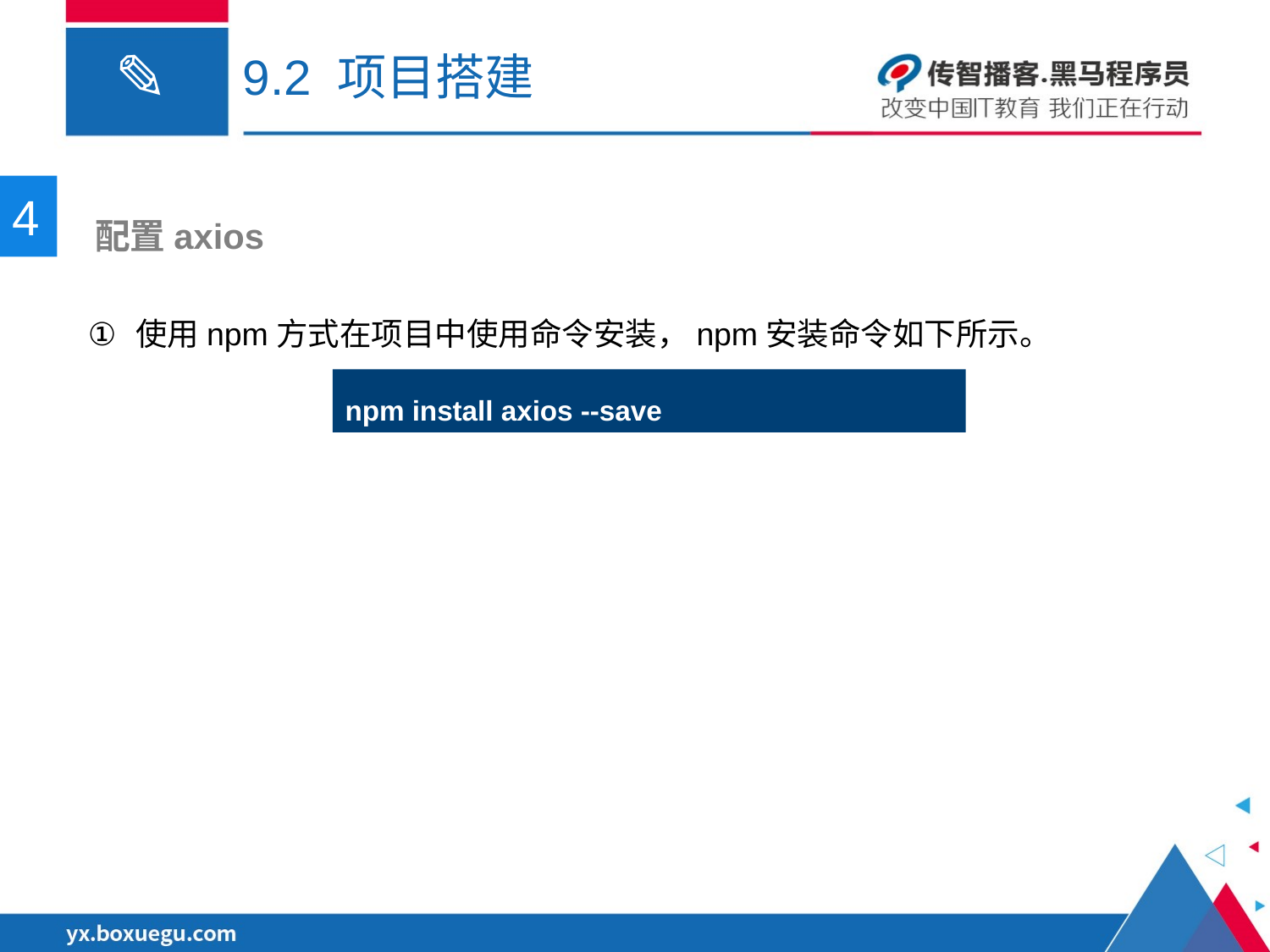

# 9.2 项目搭建

4
  配置axios
使用npm方式在项目中使用命令安装，npm安装命令如下所示。
npm install axios --save